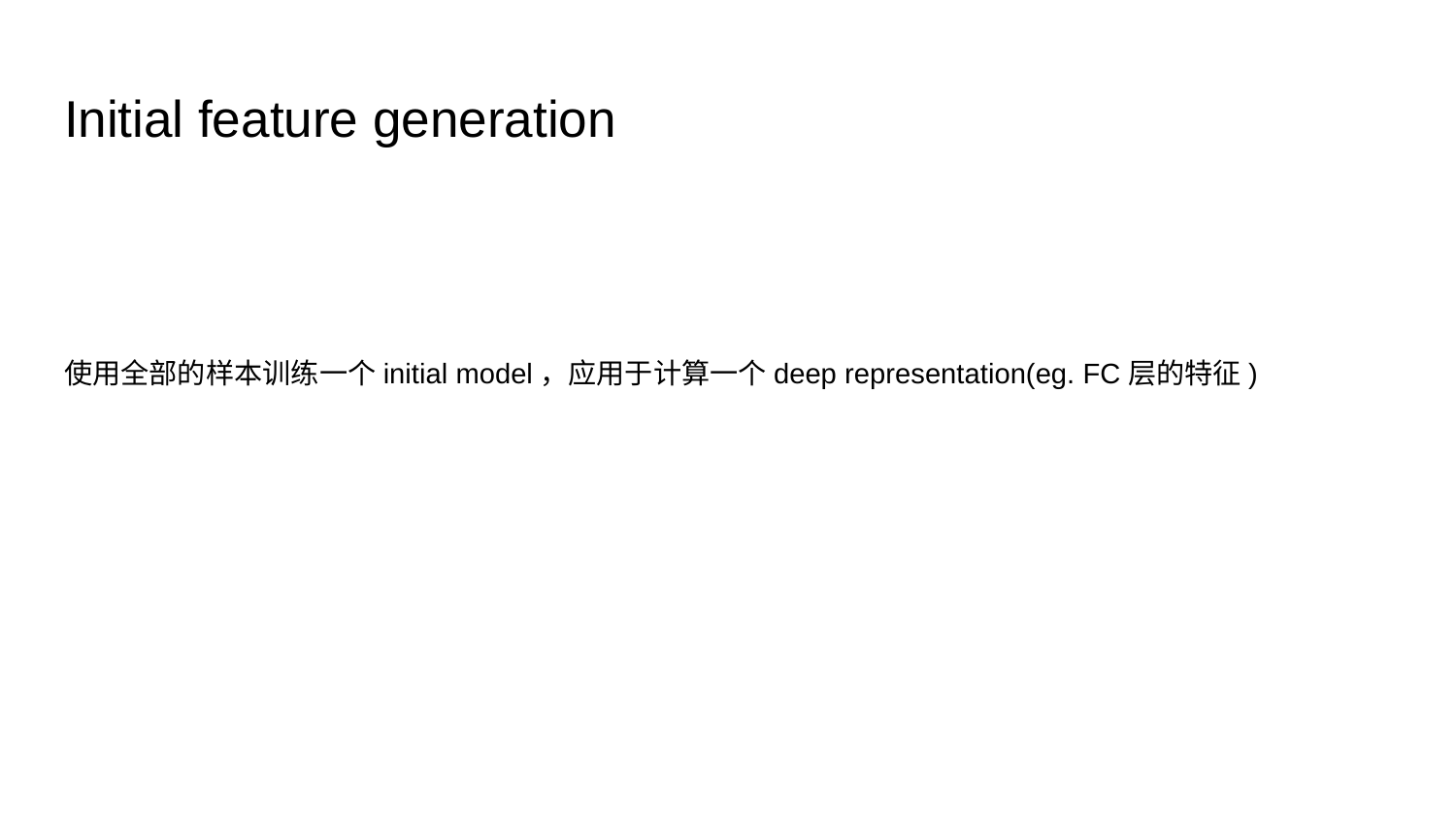

# Initial feature generation
使用全部的样本训练一个initial model，应用于计算一个deep representation(eg. FC层的特征)